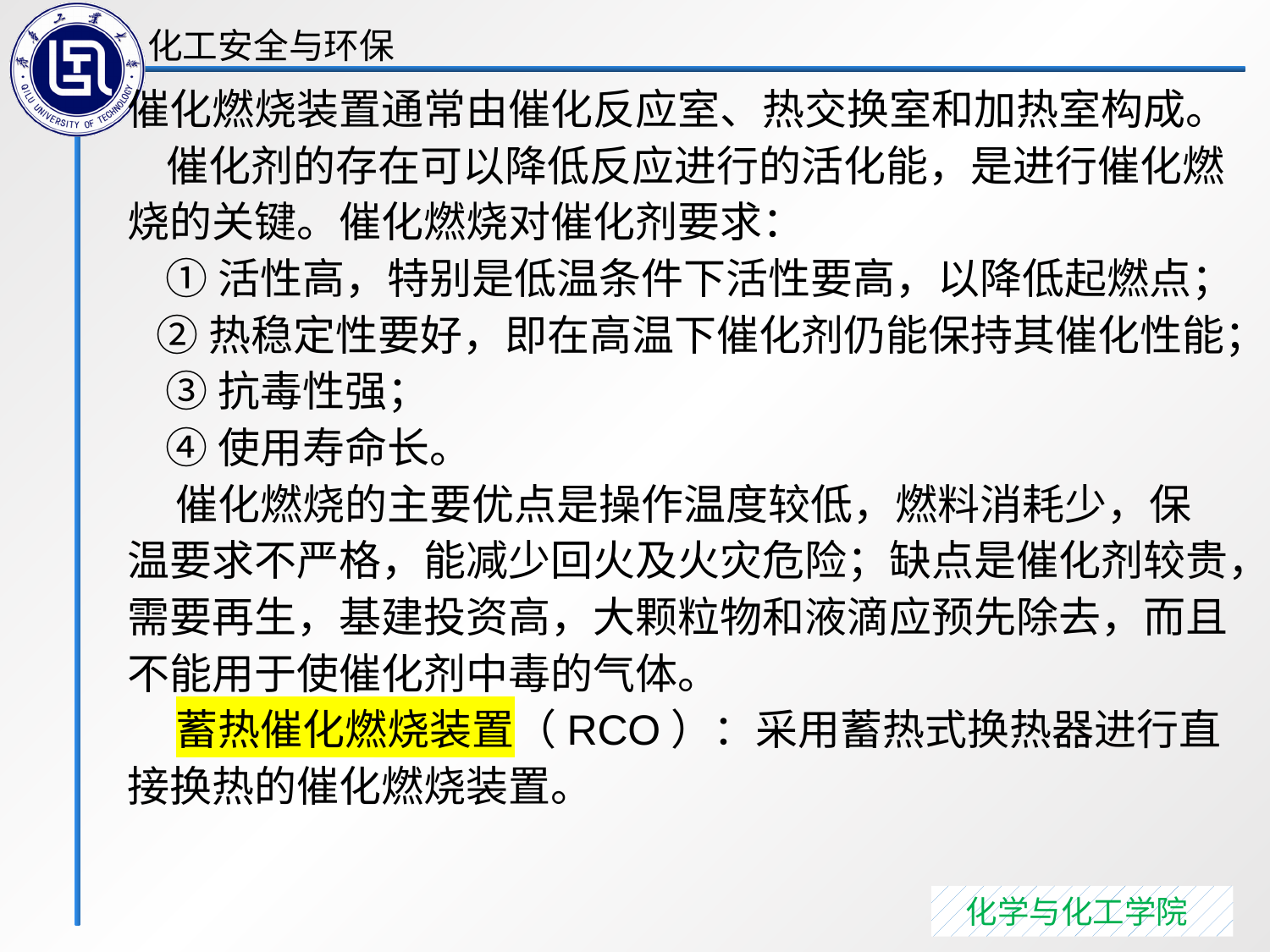

催化燃烧装置通常由催化反应室、热交换室和加热室构成。
   催化剂的存在可以降低反应进行的活化能，是进行催化燃烧的关键。催化燃烧对催化剂要求：
    ①活性高，特别是低温条件下活性要高，以降低起燃点；
   ②热稳定性要好，即在高温下催化剂仍能保持其催化性能；
    ③抗毒性强；
    ④使用寿命长。
    催化燃烧的主要优点是操作温度较低，燃料消耗少，保温要求不严格，能减少回火及火灾危险；缺点是催化剂较贵，需要再生，基建投资高，大颗粒物和液滴应预先除去，而且不能用于使催化剂中毒的气体。
    蓄热催化燃烧装置（RCO）：采用蓄热式换热器进行直接换热的催化燃烧装置。